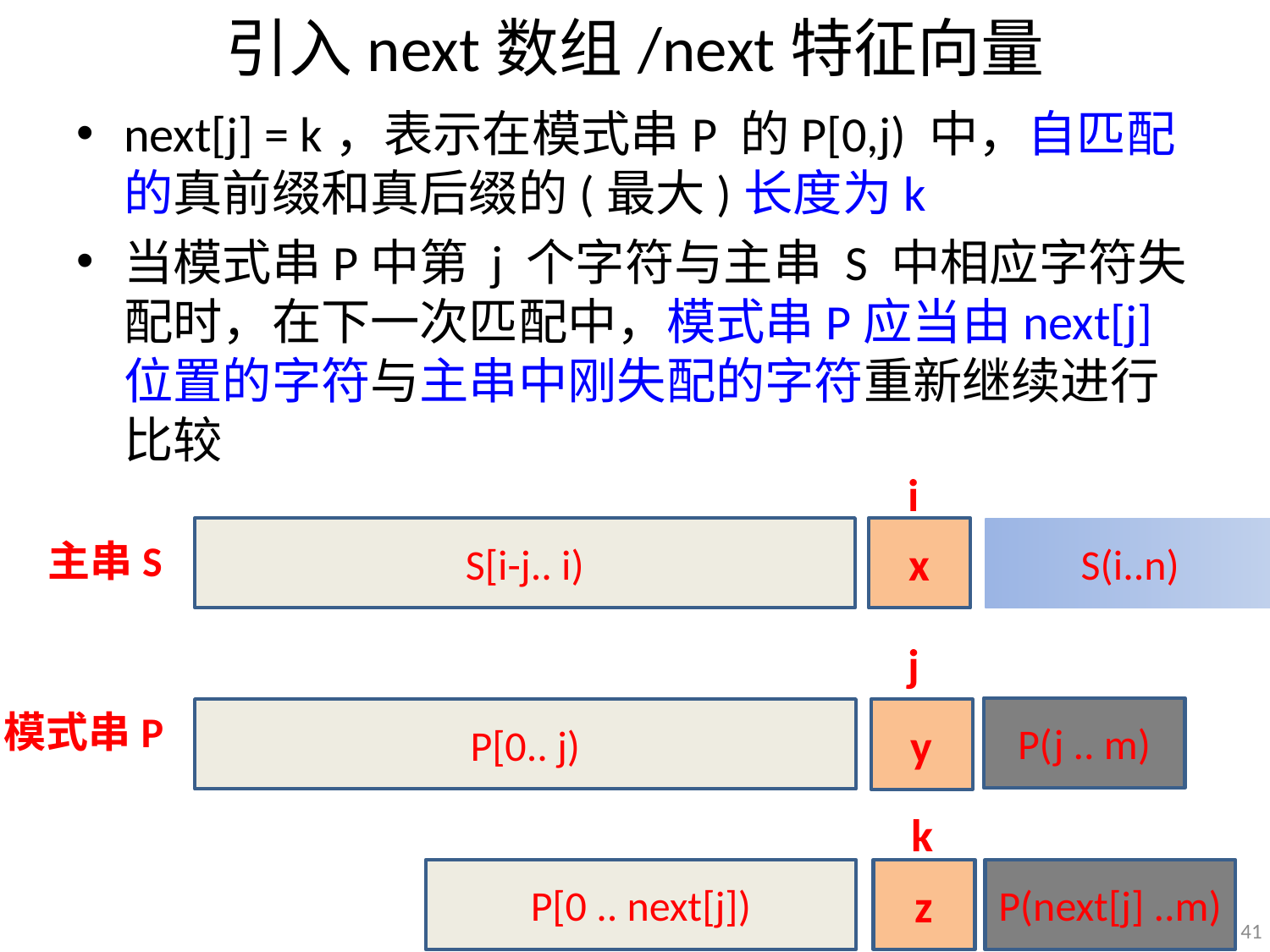

# 引入next数组/next特征向量
next[j] = k，表示在模式串P 的P[0,j) 中，自匹配的真前缀和真后缀的(最大)长度为k
当模式串P中第 j 个字符与主串 S 中相应字符失配时，在下一次匹配中，模式串P应当由next[j]位置的字符与主串中刚失配的字符重新继续进行比较

i
S[i-j.. i)
x
S(i..n)
主串S
j
P(j .. m)
P[0.. j)
模式串P
y
k
P[0 .. next[j])
z
P(next[j] ..m)
41